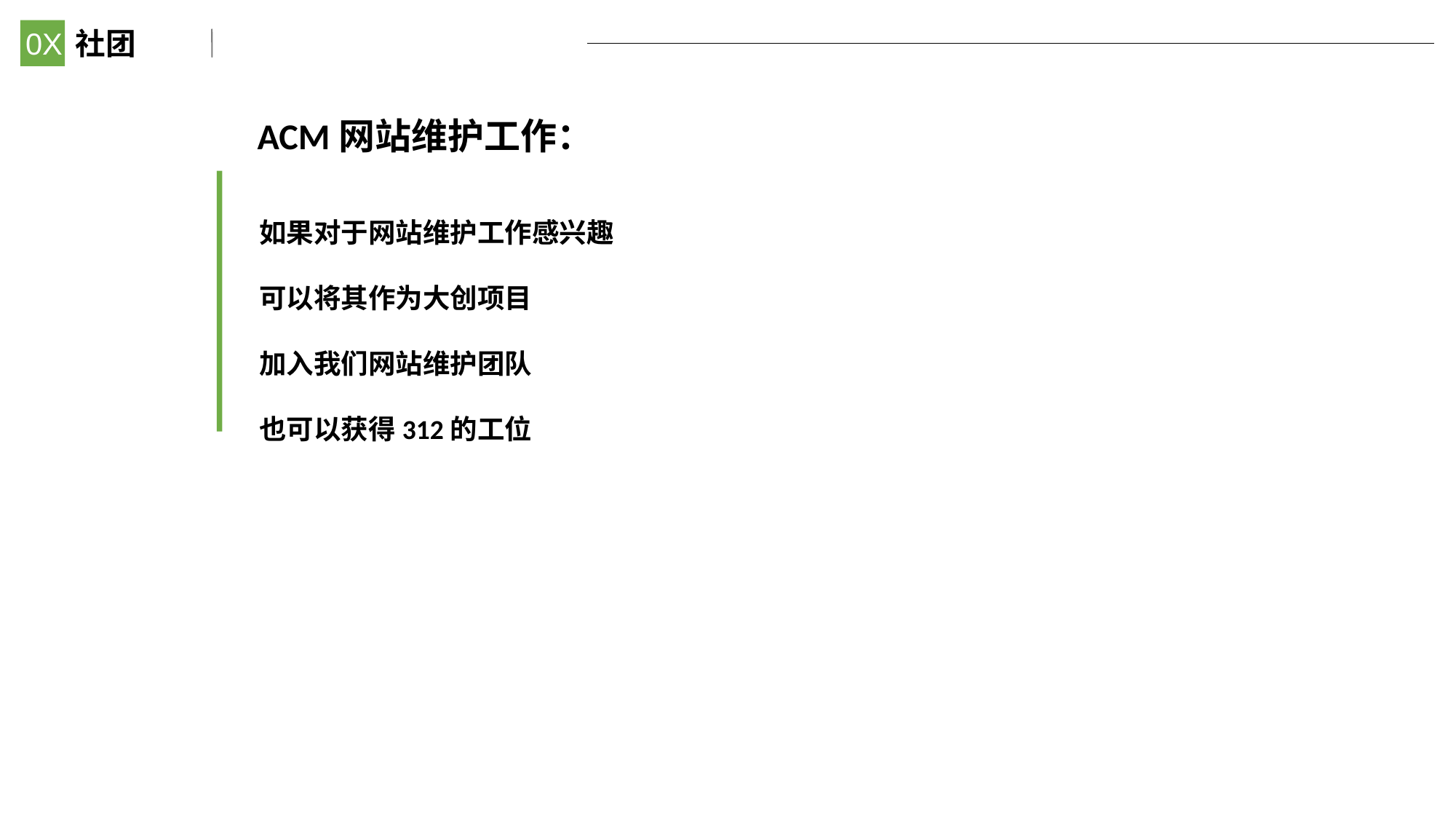

0X
社团

ACM网站维护工作：

如果对于网站维护工作感兴趣

可以将其作为大创项目

加入我们网站维护团队

也可以获得312的工位